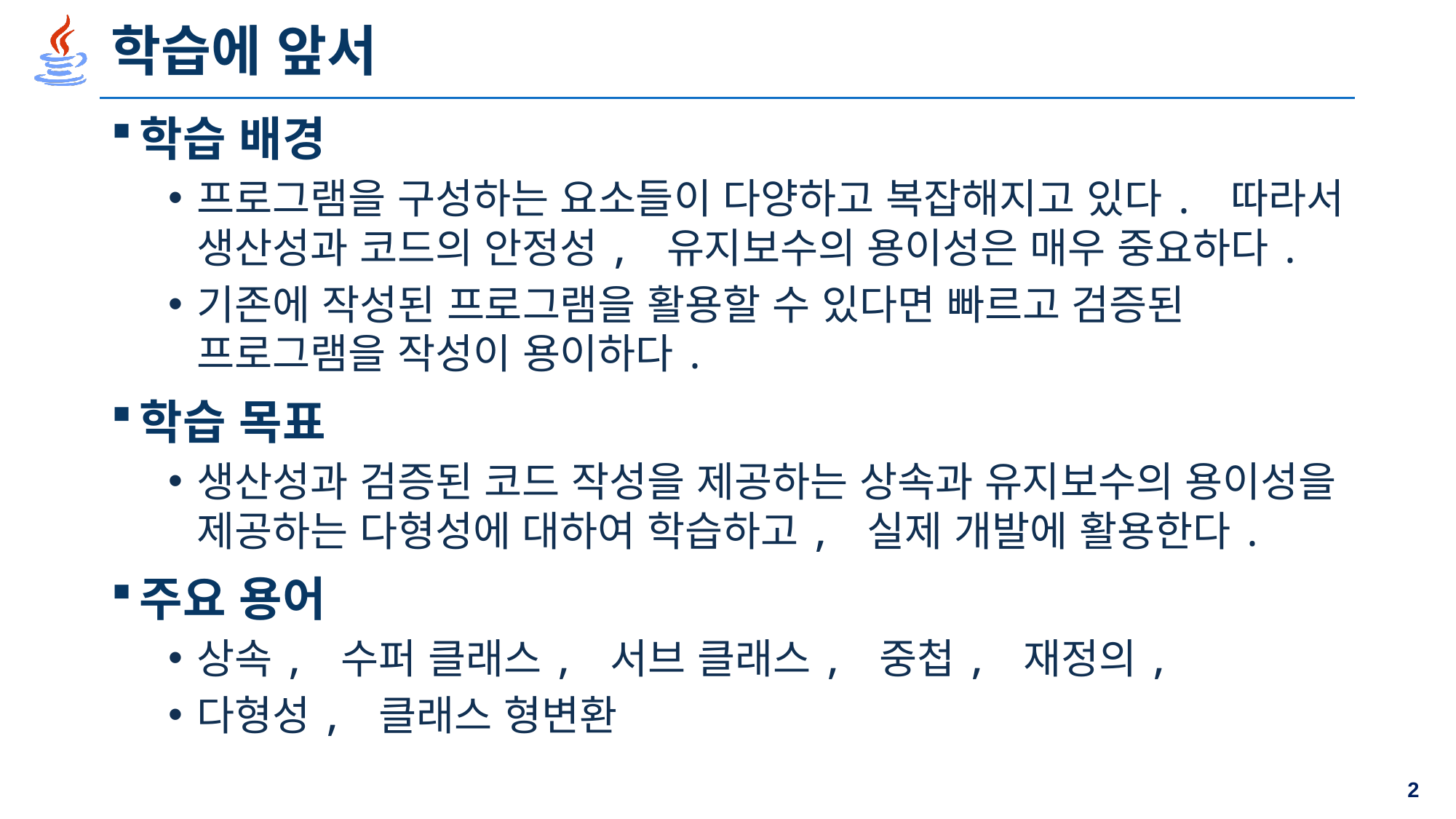

# 학습에 앞서
학습 배경
프로그램을 구성하는 요소들이 다양하고 복잡해지고 있다. 따라서 생산성과 코드의 안정성, 유지보수의 용이성은 매우 중요하다.
기존에 작성된 프로그램을 활용할 수 있다면 빠르고 검증된 프로그램을 작성이 용이하다.
학습 목표
생산성과 검증된 코드 작성을 제공하는 상속과 유지보수의 용이성을 제공하는 다형성에 대하여 학습하고, 실제 개발에 활용한다.
주요 용어
상속, 수퍼 클래스, 서브 클래스, 중첩, 재정의,
다형성, 클래스 형변환
2